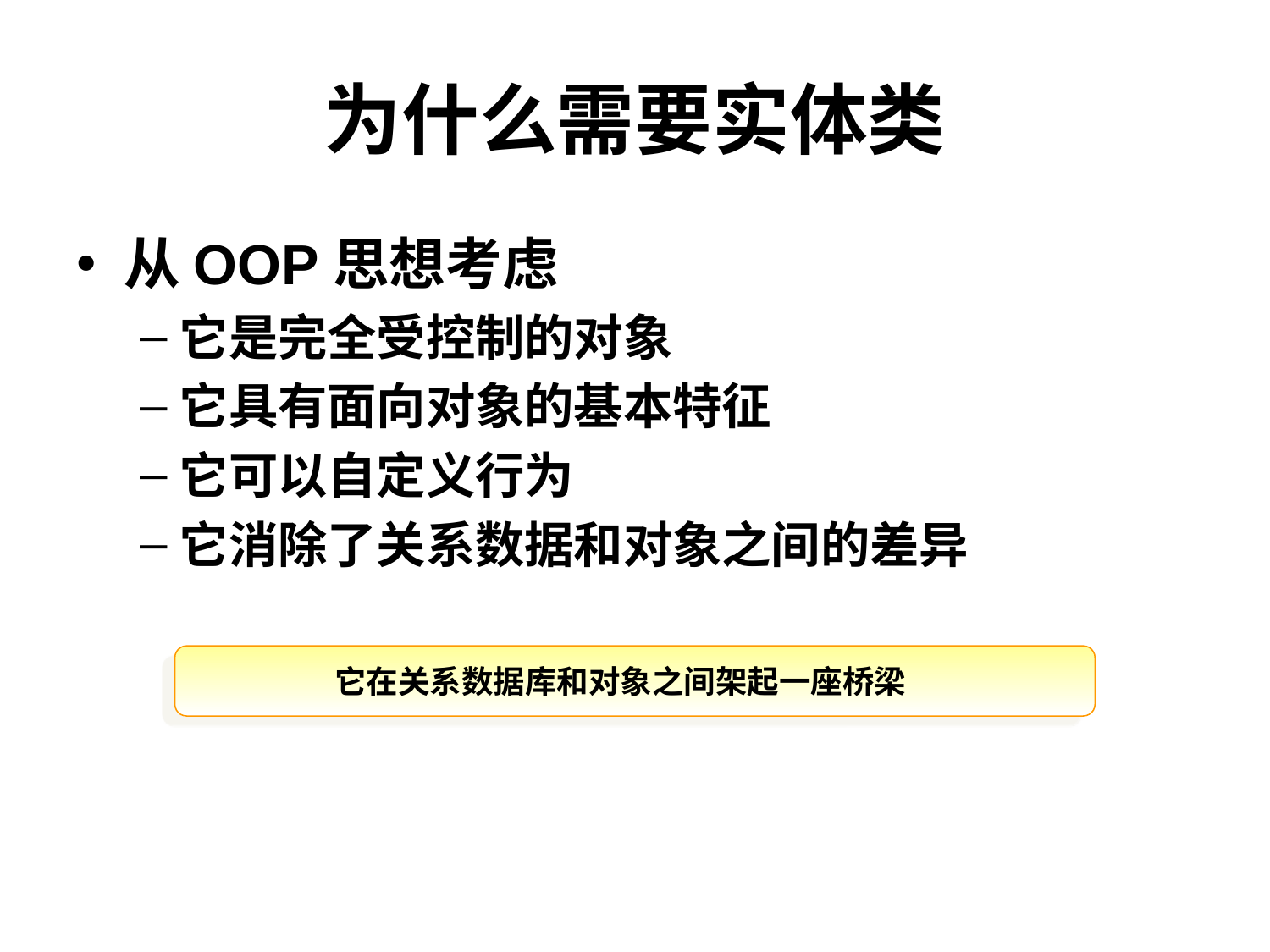

# 为什么需要实体类
从OOP思想考虑
它是完全受控制的对象
它具有面向对象的基本特征
它可以自定义行为
它消除了关系数据和对象之间的差异
它在关系数据库和对象之间架起一座桥梁